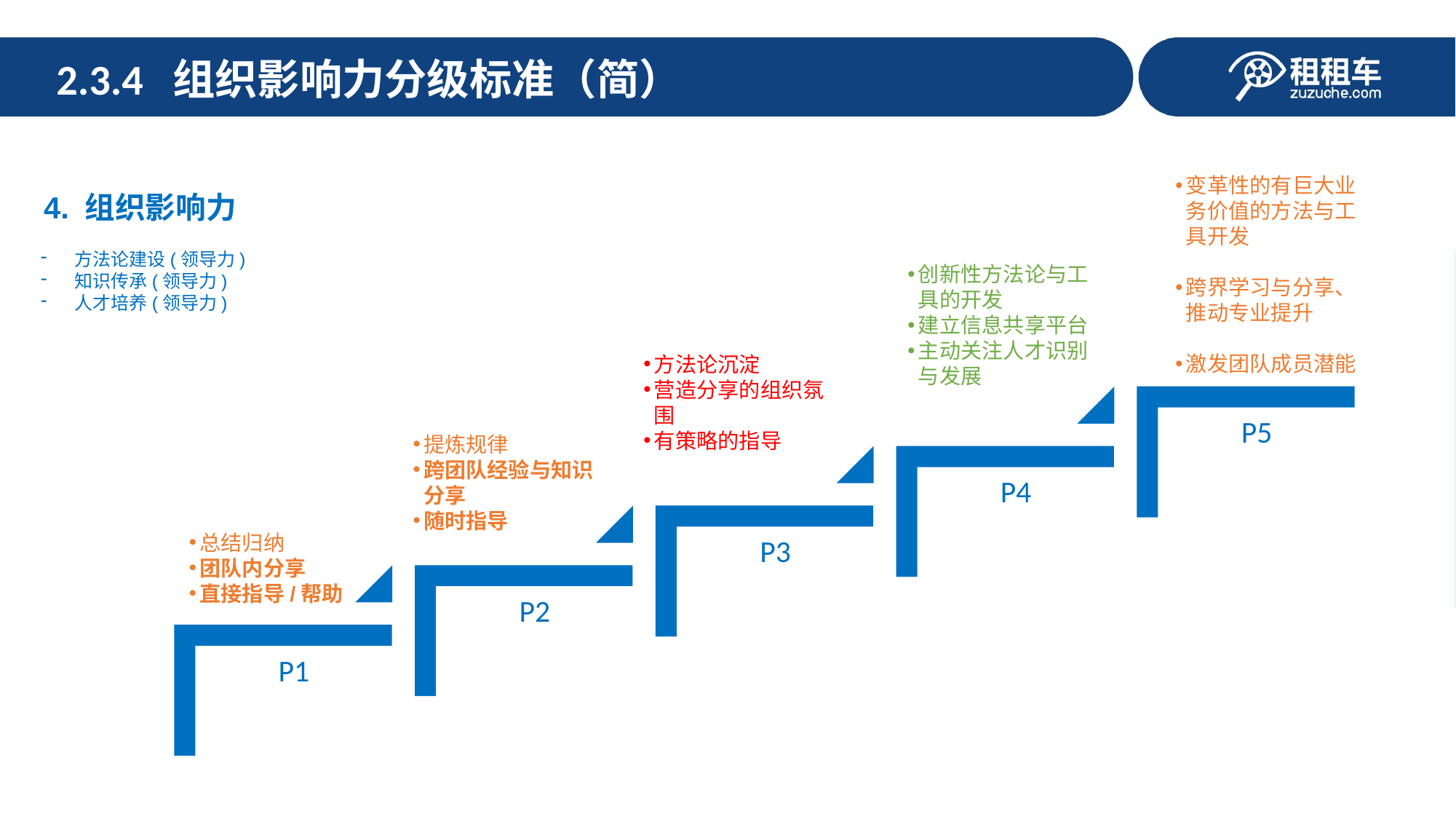

# 2.3.4  组织影响力分级标准（简）
变革性的有巨大业务价值的方法与工具开发

跨界学习与分享、推动专业提升

激发团队成员潜能
4. 组织影响力
方法论建设(领导力)
知识传承(领导力)
人才培养(领导力)
创新性方法论与工具的开发
建立信息共享平台
主动关注人才识别与发展
方法论沉淀
营造分享的组织氛围
有策略的指导
P1
P2
P3
P4
P5
提炼规律
跨团队经验与知识分享
随时指导
总结归纳
团队内分享
直接指导/帮助